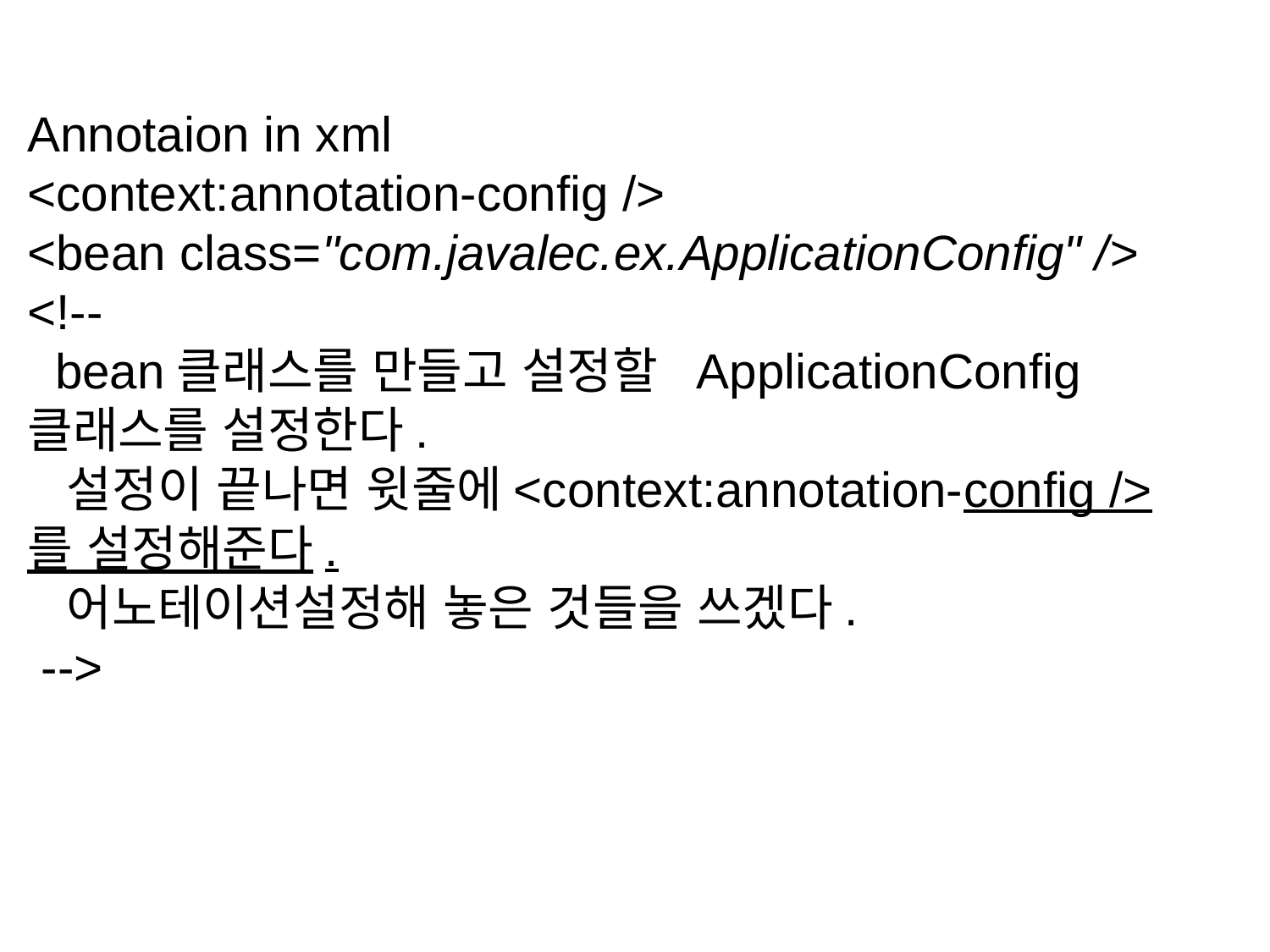

Annotaion in xml
<context:annotation-config />
<bean class="com.javalec.ex.ApplicationConfig" />
<!--
  bean클래스를 만들고 설정할  ApplicationConfig클래스를 설정한다.
  설정이 끝나면 윗줄에<context:annotation-config />를 설정해준다.
  어노테이션설정해 놓은 것들을 쓰겠다.
 -->